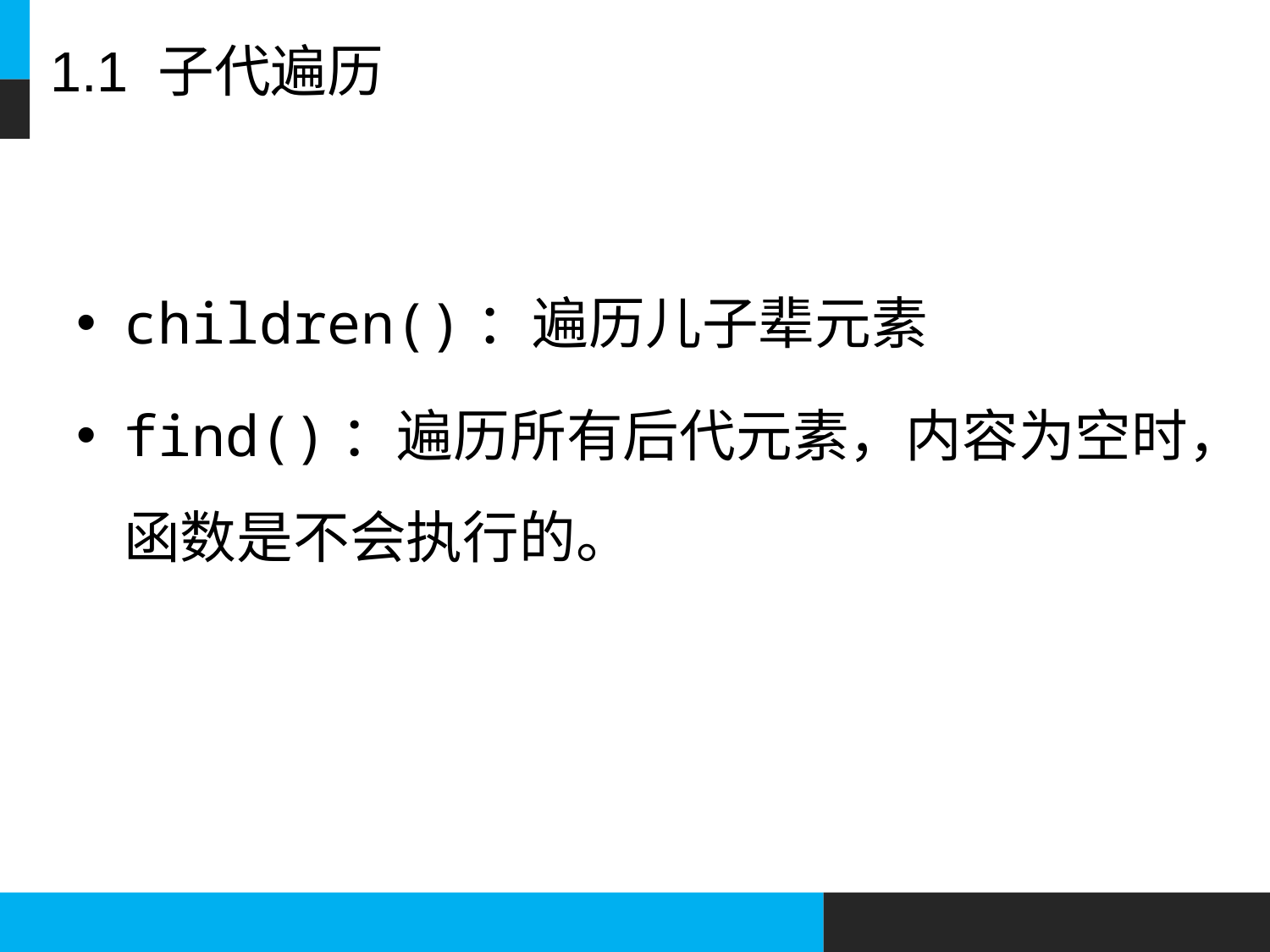

# 1.1 子代遍历

children()：遍历儿子辈元素
find()：遍历所有后代元素，内容为空时，函数是不会执行的。